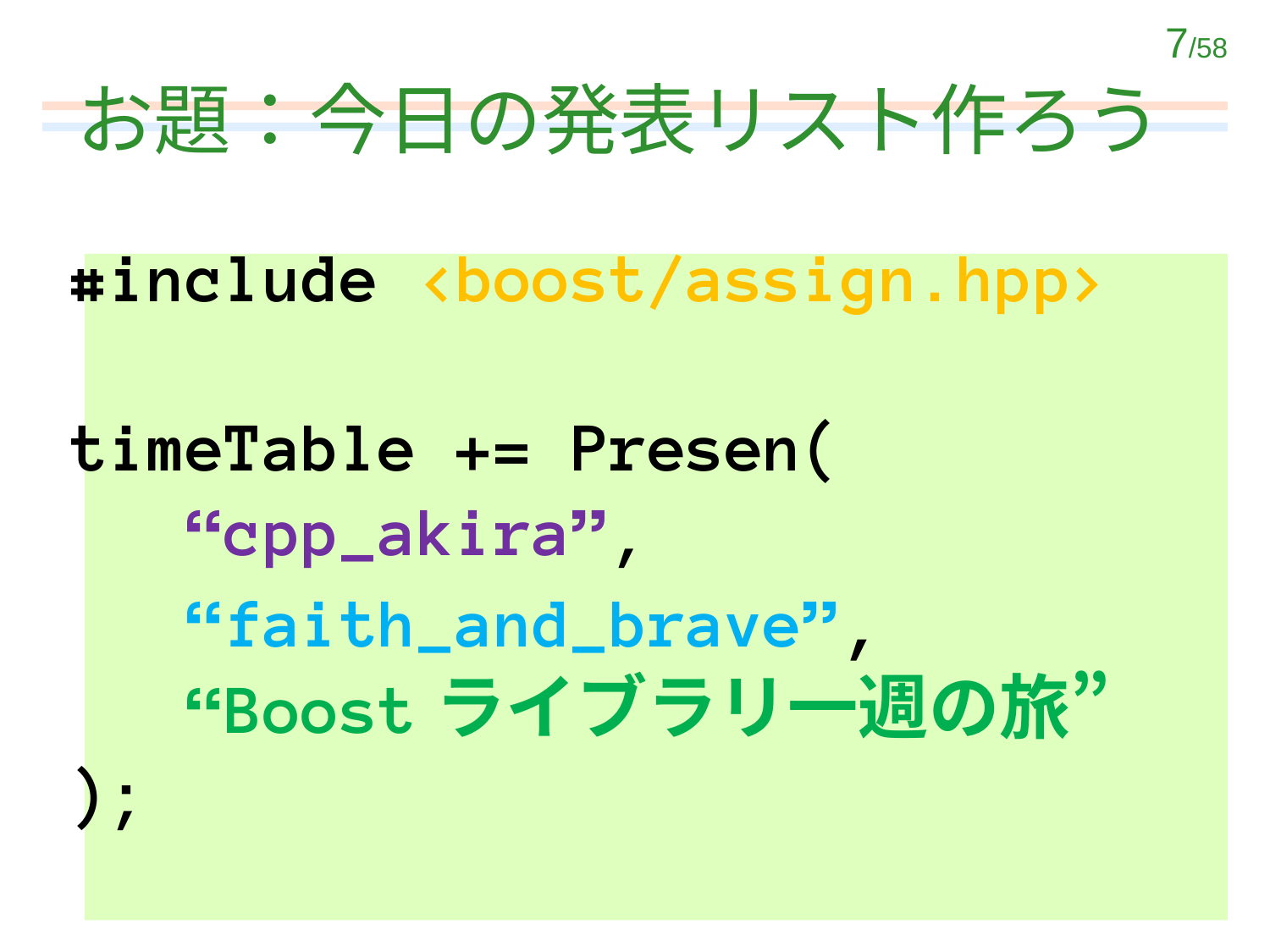

# お題：今日の発表リスト作ろう

#include <boost/assign.hpp>

timeTable += Presen(
   “cpp_akira”,
   “faith_and_brave”,
   “Boostライブラリ一週の旅”
);